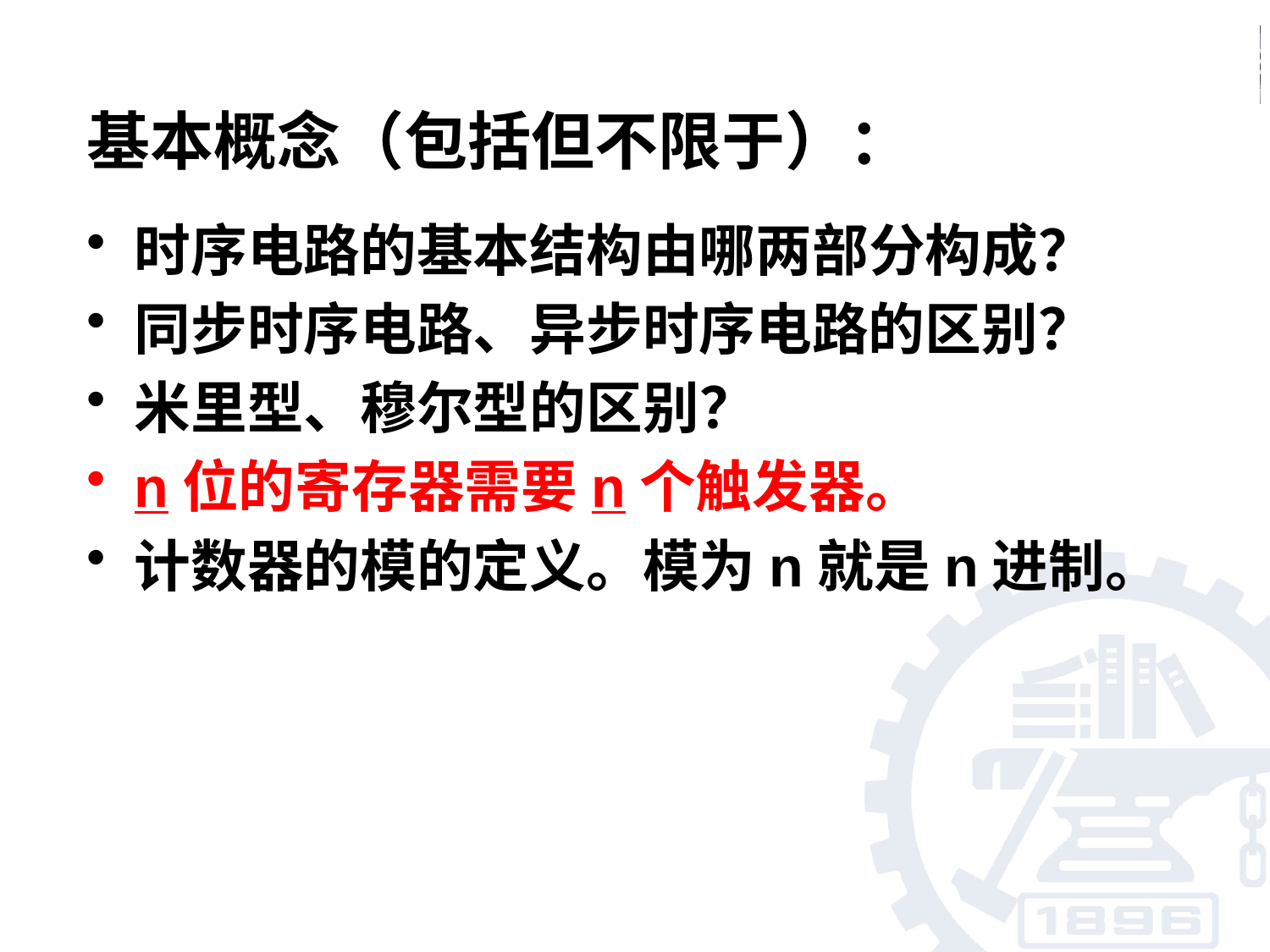

基本概念（包括但不限于）：
时序电路的基本结构由哪两部分构成？
同步时序电路、异步时序电路的区别？
米里型、穆尔型的区别？
n位的寄存器需要n个触发器。
计数器的模的定义。模为n就是n进制。